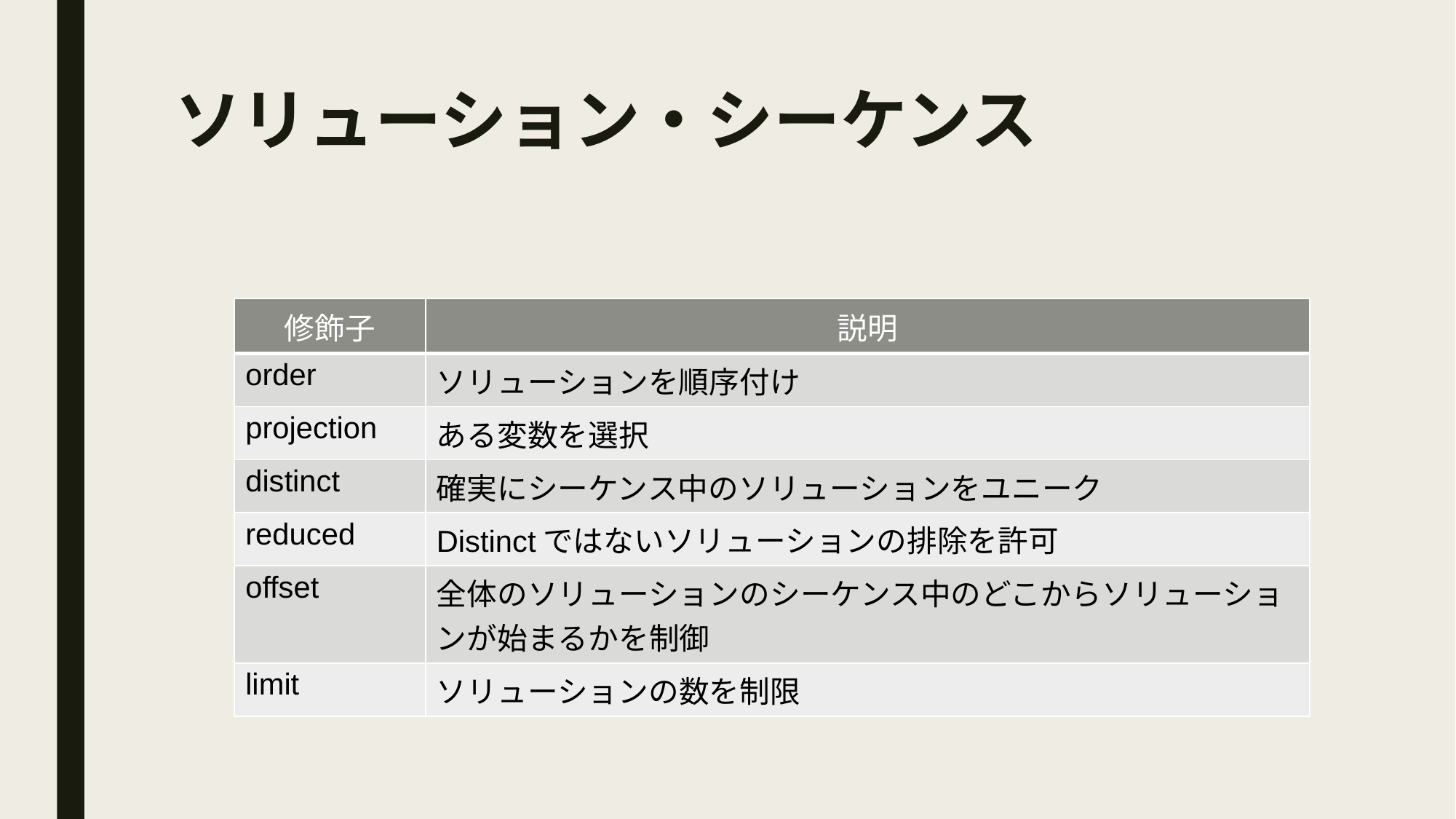

# ソリューション・シーケンス
| 修飾子 | 説明 |
| --- | --- |
| order | ソリューションを順序付け |
| projection | ある変数を選択 |
| distinct | 確実にシーケンス中のソリューションをユニーク |
| reduced | Distinctではないソリューションの排除を許可 |
| offset | 全体のソリューションのシーケンス中のどこからソリューションが始まるかを制御 |
| limit | ソリューションの数を制限 |